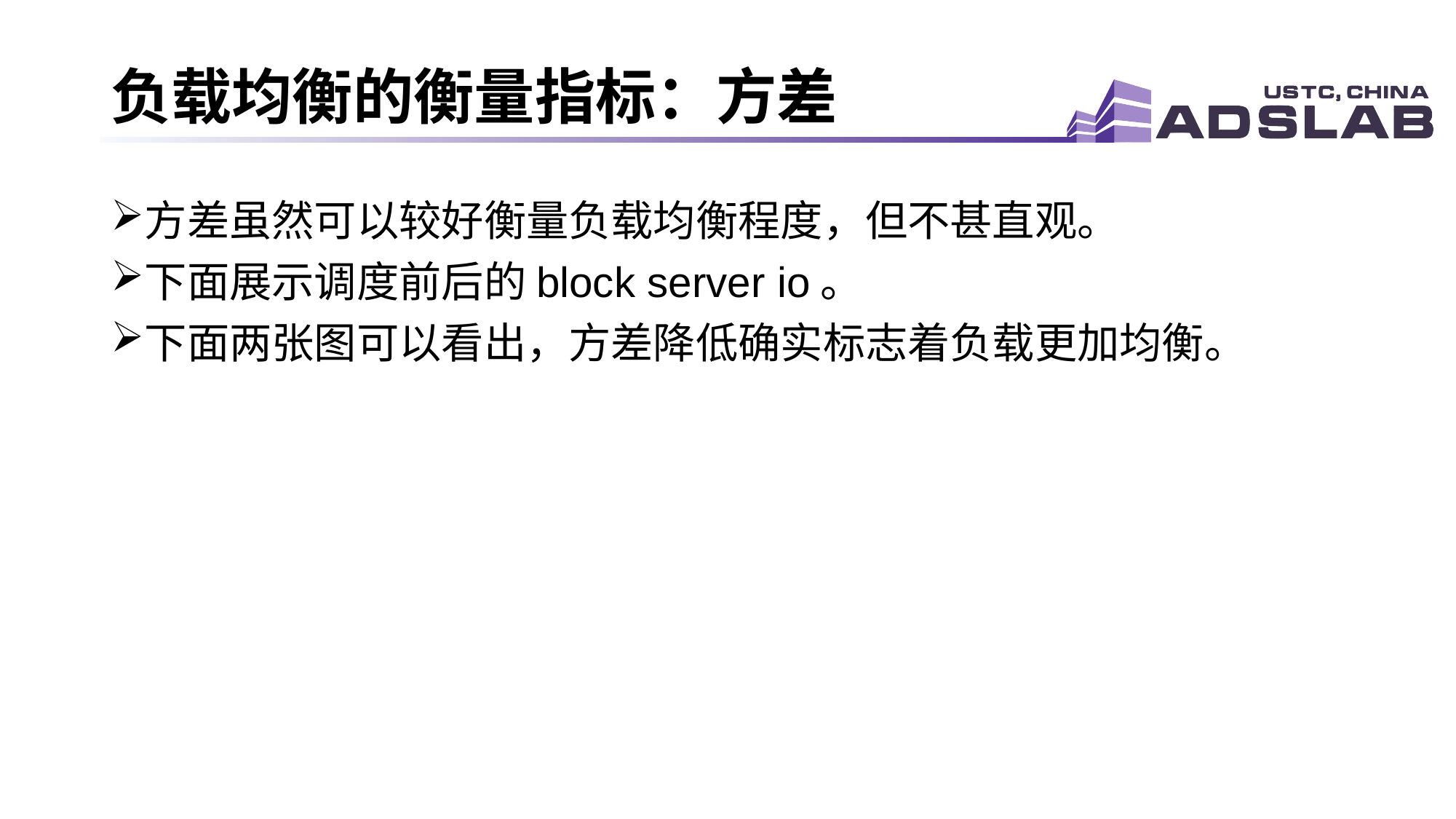

# 负载均衡的衡量指标：方差
方差虽然可以较好衡量负载均衡程度，但不甚直观。
下面展示调度前后的block server io。
下面两张图可以看出，方差降低确实标志着负载更加均衡。
37